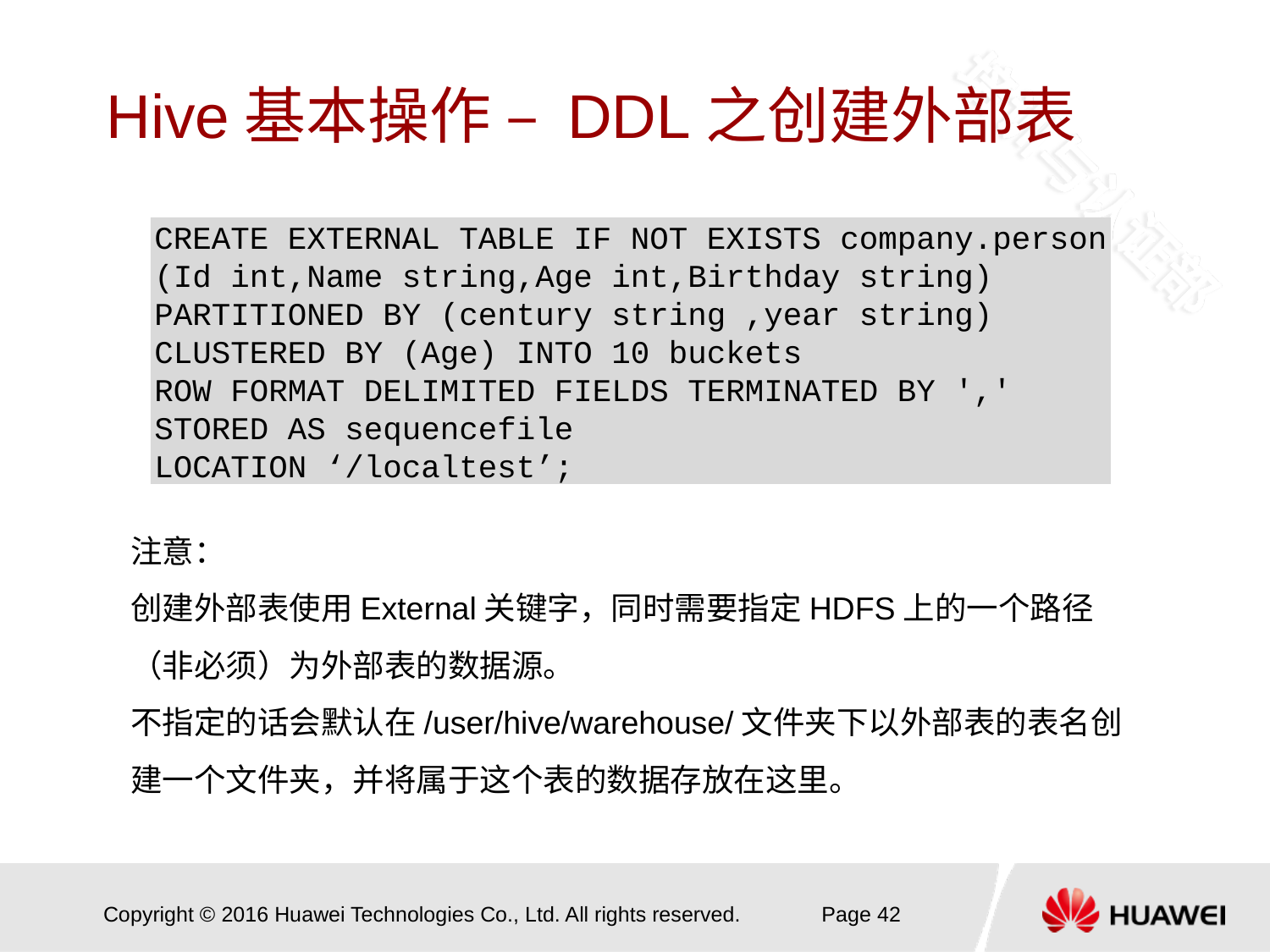

# Hive基本操作 – DDL之创建外部表
CREATE EXTERNAL TABLE IF NOT EXISTS company.person
(Id int,Name string,Age int,Birthday string)
PARTITIONED BY (century string ,year string)
CLUSTERED BY (Age) INTO 10 buckets
ROW FORMAT DELIMITED FIELDS TERMINATED BY ','
STORED AS sequencefile
LOCATION ‘/localtest’;
注意：
创建外部表使用External关键字，同时需要指定HDFS上的一个路径（非必须）为外部表的数据源。
不指定的话会默认在/user/hive/warehouse/文件夹下以外部表的表名创建一个文件夹，并将属于这个表的数据存放在这里。